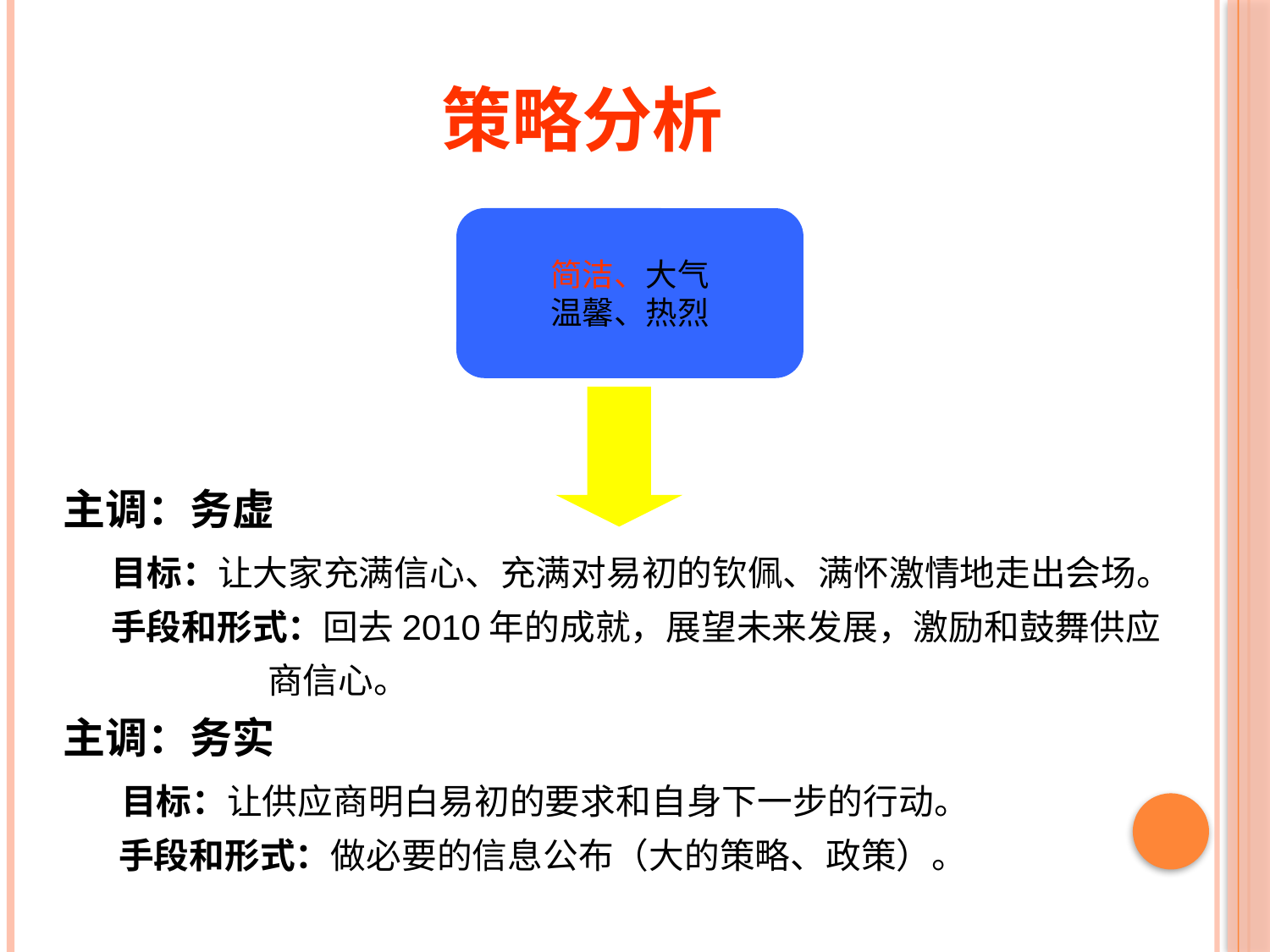

# 策略分析
简洁、大气
温馨、热烈

主调：务虚
    目标：让大家充满信心、充满对易初的钦佩、满怀激情地走出会场。
     手段和形式：回去2010年的成就，展望未来发展，激励和鼓舞供应
                         商信心。
主调：务实
     目标：让供应商明白易初的要求和自身下一步的行动。
      手段和形式：做必要的信息公布（大的策略、政策）。